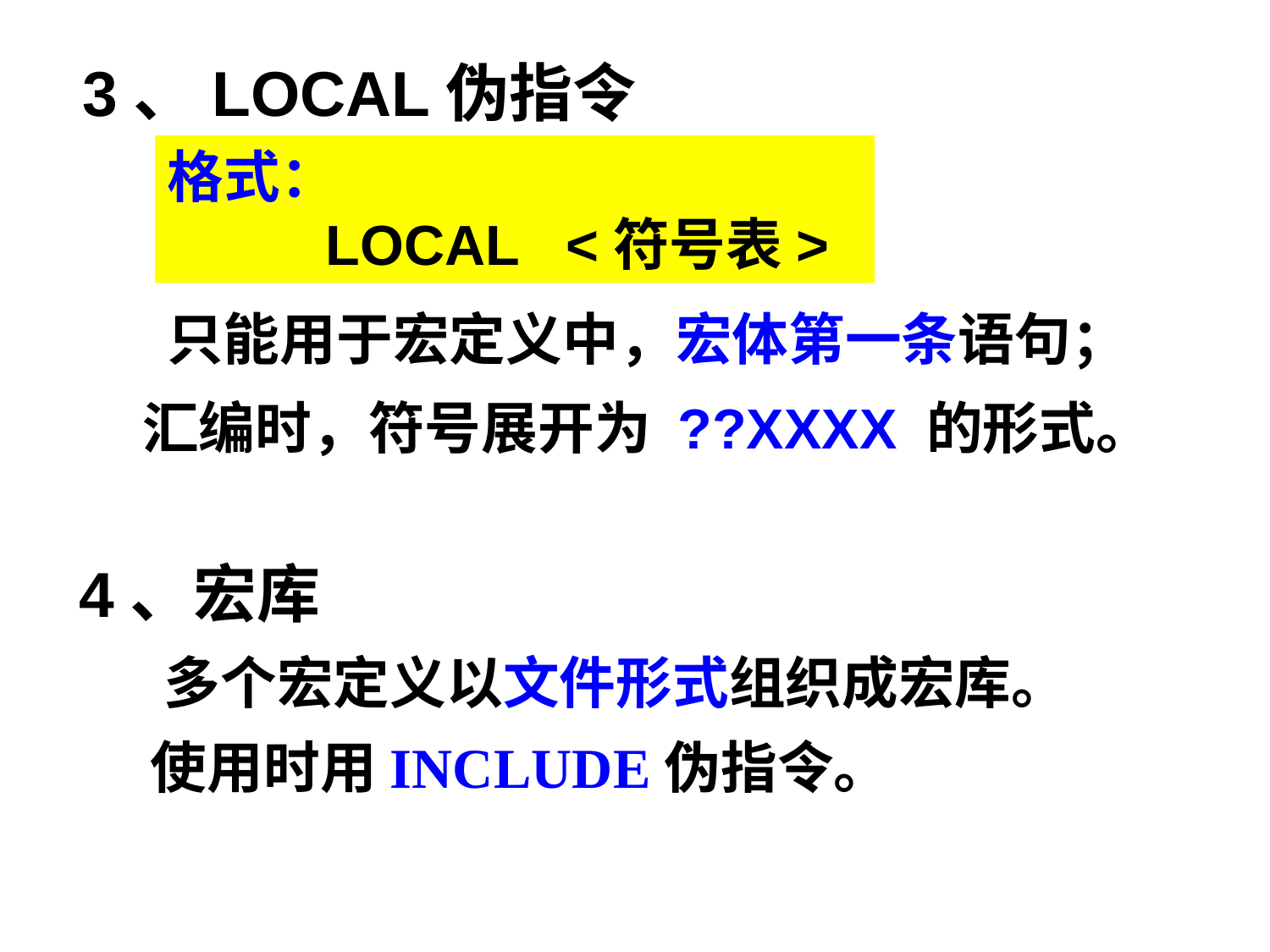

3、LOCAL伪指令
格式：
	  LOCAL   <符号表>
只能用于宏定义中，宏体第一条语句；
汇编时，符号展开为 ??XXXX 的形式。
4、宏库
多个宏定义以文件形式组织成宏库。
使用时用INCLUDE伪指令。
58